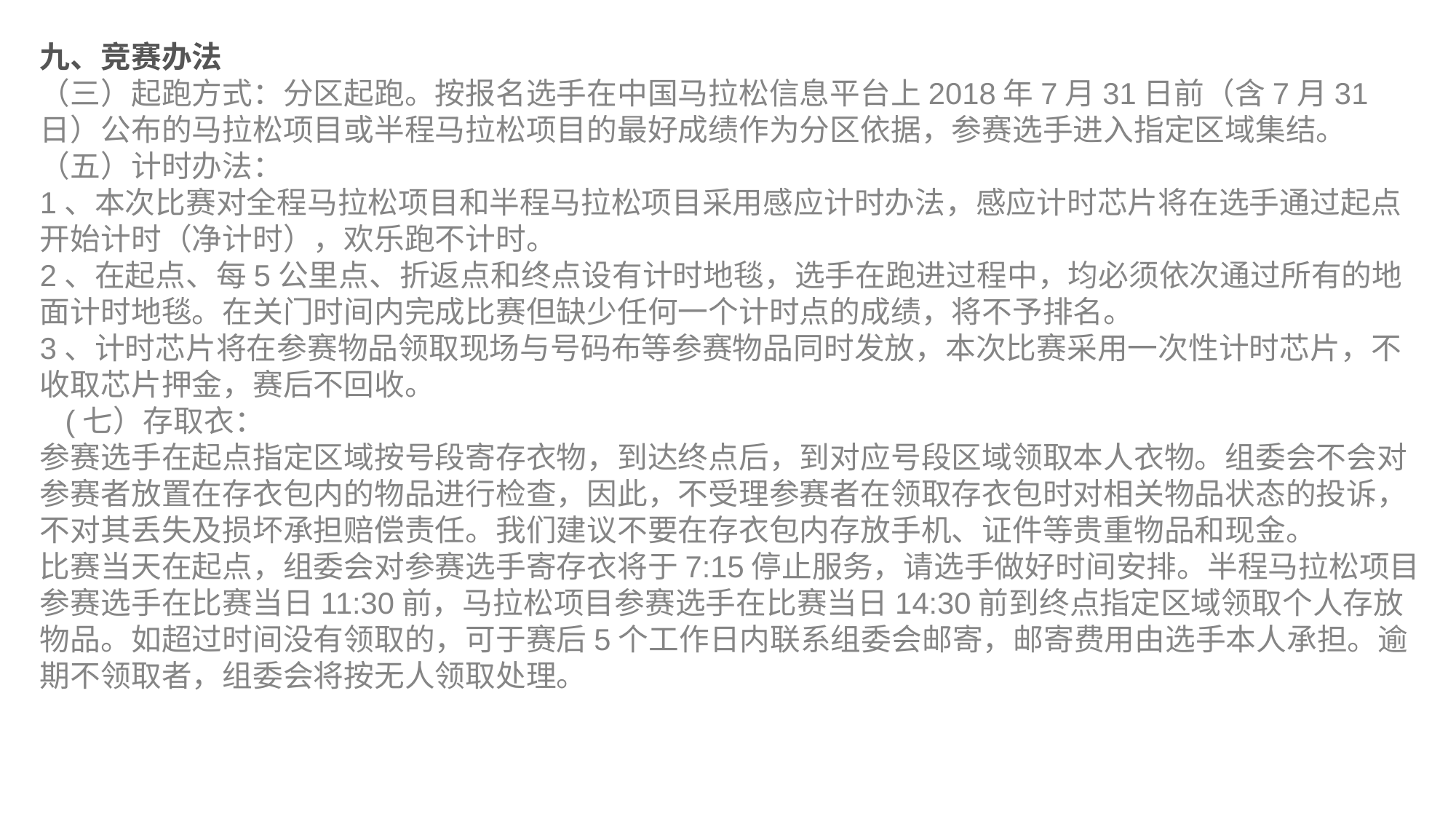

九、竞赛办法
（三）起跑方式：分区起跑。按报名选手在中国马拉松信息平台上2018年7月31日前（含7月31日）公布的马拉松项目或半程马拉松项目的最好成绩作为分区依据，参赛选手进入指定区域集结。
（五）计时办法：
1、本次比赛对全程马拉松项目和半程马拉松项目采用感应计时办法，感应计时芯片将在选手通过起点开始计时（净计时），欢乐跑不计时。
2、在起点、每5公里点、折返点和终点设有计时地毯，选手在跑进过程中，均必须依次通过所有的地面计时地毯。在关门时间内完成比赛但缺少任何一个计时点的成绩，将不予排名。
3、计时芯片将在参赛物品领取现场与号码布等参赛物品同时发放，本次比赛采用一次性计时芯片，不收取芯片押金，赛后不回收。
   (七）存取衣：
参赛选手在起点指定区域按号段寄存衣物，到达终点后，到对应号段区域领取本人衣物。组委会不会对参赛者放置在存衣包内的物品进行检查，因此，不受理参赛者在领取存衣包时对相关物品状态的投诉，不对其丢失及损坏承担赔偿责任。我们建议不要在存衣包内存放手机、证件等贵重物品和现金。
比赛当天在起点，组委会对参赛选手寄存衣将于7:15停止服务，请选手做好时间安排。半程马拉松项目参赛选手在比赛当日11:30前，马拉松项目参赛选手在比赛当日14:30前到终点指定区域领取个人存放物品。如超过时间没有领取的，可于赛后5个工作日内联系组委会邮寄，邮寄费用由选手本人承担。逾期不领取者，组委会将按无人领取处理。